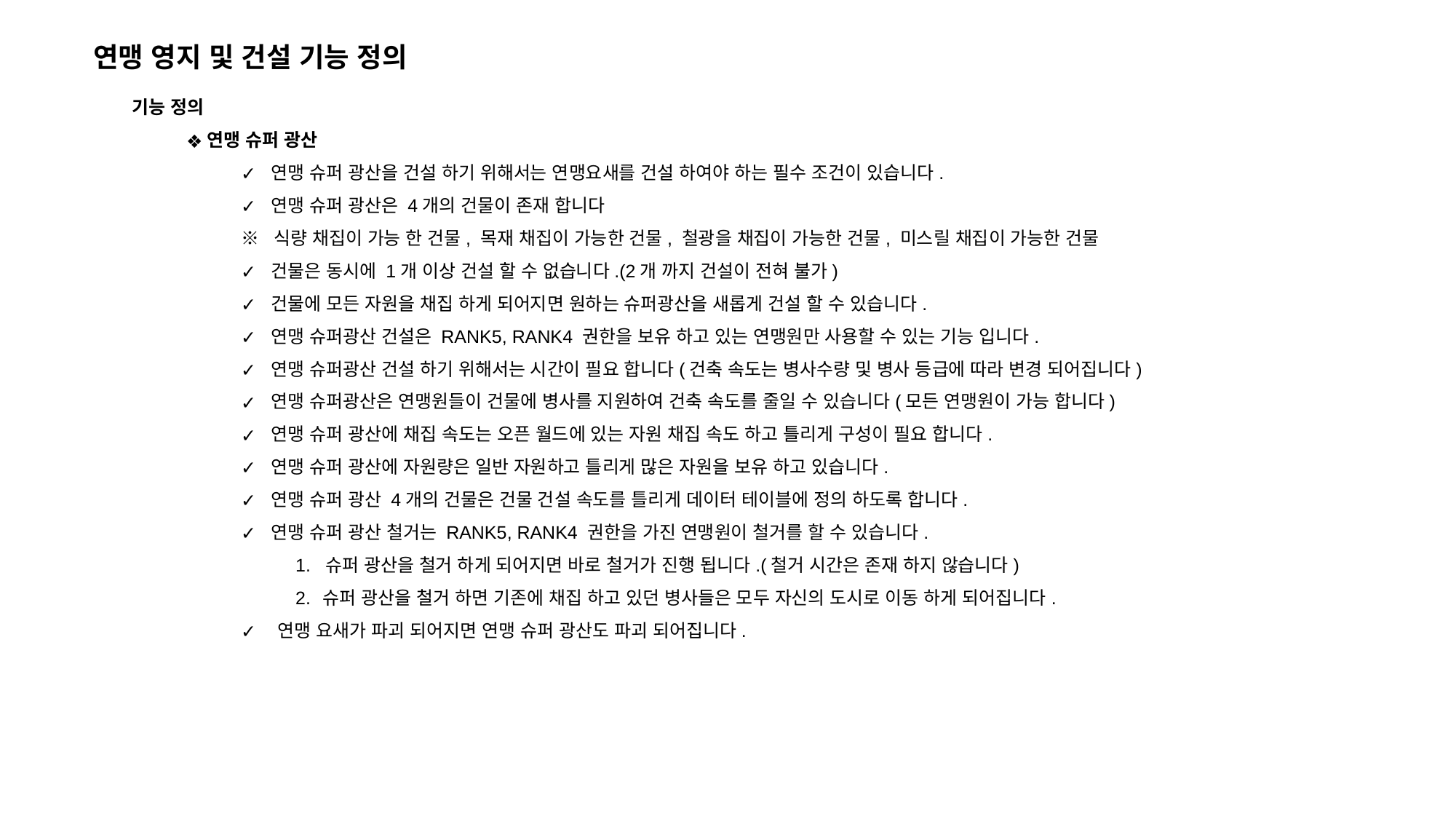

연맹 영지 및 건설 기능 정의
기능 정의
연맹 슈퍼 광산
 연맹 슈퍼 광산을 건설 하기 위해서는 연맹요새를 건설 하여야 하는 필수 조건이 있습니다.
 연맹 슈퍼 광산은 4개의 건물이 존재 합니다
※  식량 채집이 가능 한 건물, 목재 채집이 가능한 건물, 철광을 채집이 가능한 건물, 미스릴 채집이 가능한 건물
 건물은 동시에 1개 이상 건설 할 수 없습니다.(2개 까지 건설이 전혀 불가)
 건물에 모든 자원을 채집 하게 되어지면 원하는 슈퍼광산을 새롭게 건설 할 수 있습니다.
 연맹 슈퍼광산 건설은 RANK5, RANK4 권한을 보유 하고 있는 연맹원만 사용할 수 있는 기능 입니다.
 연맹 슈퍼광산 건설 하기 위해서는 시간이 필요 합니다(건축 속도는 병사수량 및 병사 등급에 따라 변경 되어집니다)
 연맹 슈퍼광산은 연맹원들이 건물에 병사를 지원하여 건축 속도를 줄일 수 있습니다(모든 연맹원이 가능 합니다)
 연맹 슈퍼 광산에 채집 속도는 오픈 월드에 있는 자원 채집 속도 하고 틀리게 구성이 필요 합니다.
 연맹 슈퍼 광산에 자원량은 일반 자원하고 틀리게 많은 자원을 보유 하고 있습니다.
 연맹 슈퍼 광산 4개의 건물은 건물 건설 속도를 틀리게 데이터 테이블에 정의 하도록 합니다.
 연맹 슈퍼 광산 철거는 RANK5, RANK4 권한을 가진 연맹원이 철거를 할 수 있습니다.
1.  슈퍼 광산을 철거 하게 되어지면 바로 철거가 진행 됩니다.(철거 시간은 존재 하지 않습니다)
슈퍼 광산을 철거 하면 기존에 채집 하고 있던 병사들은 모두 자신의 도시로 이동 하게 되어집니다.
 연맹 요새가 파괴 되어지면 연맹 슈퍼 광산도 파괴 되어집니다.